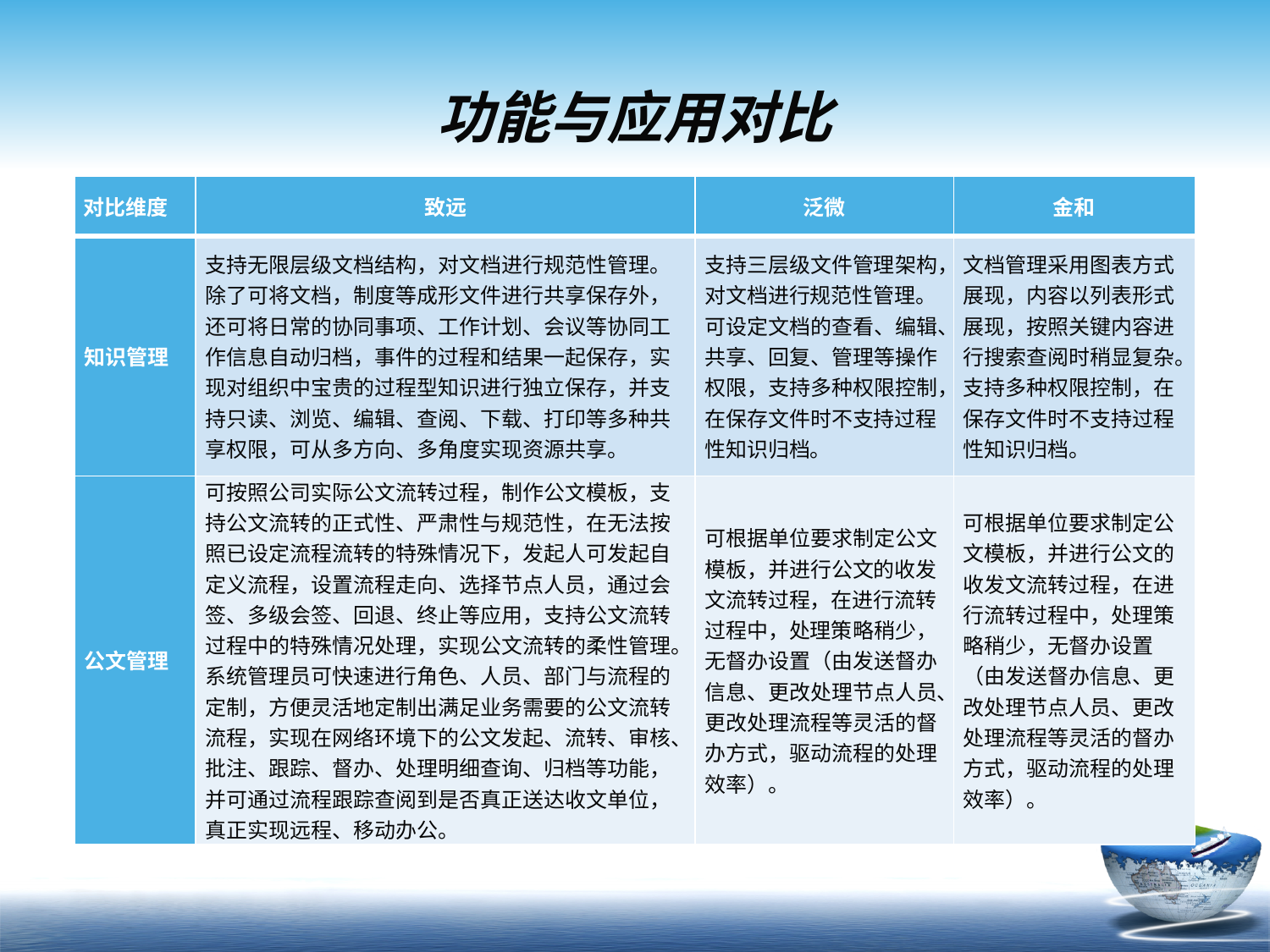

# 功能与应用对比
| 对比维度 | 致远 | 泛微 | 金和 |
| --- | --- | --- | --- |
| 知识管理 | 支持无限层级文档结构，对文档进行规范性管理。除了可将文档，制度等成形文件进行共享保存外，还可将日常的协同事项、工作计划、会议等协同工作信息自动归档，事件的过程和结果一起保存，实现对组织中宝贵的过程型知识进行独立保存，并支持只读、浏览、编辑、查阅、下载、打印等多种共享权限，可从多方向、多角度实现资源共享。 | 支持三层级文件管理架构，对文档进行规范性管理。可设定文档的查看、编辑、共享、回复、管理等操作权限，支持多种权限控制，在保存文件时不支持过程性知识归档。 | 文档管理采用图表方式展现，内容以列表形式展现，按照关键内容进行搜索查阅时稍显复杂。支持多种权限控制，在保存文件时不支持过程性知识归档。 |
| 公文管理 | 可按照公司实际公文流转过程，制作公文模板，支持公文流转的正式性、严肃性与规范性，在无法按照已设定流程流转的特殊情况下，发起人可发起自定义流程，设置流程走向、选择节点人员，通过会签、多级会签、回退、终止等应用，支持公文流转过程中的特殊情况处理，实现公文流转的柔性管理。系统管理员可快速进行角色、人员、部门与流程的定制，方便灵活地定制出满足业务需要的公文流转流程，实现在网络环境下的公文发起、流转、审核、批注、跟踪、督办、处理明细查询、归档等功能，并可通过流程跟踪查阅到是否真正送达收文单位，真正实现远程、移动办公。 | 可根据单位要求制定公文模板，并进行公文的收发文流转过程，在进行流转过程中，处理策略稍少，无督办设置（由发送督办信息、更改处理节点人员、更改处理流程等灵活的督办方式，驱动流程的处理效率）。 | 可根据单位要求制定公文模板，并进行公文的收发文流转过程，在进行流转过程中，处理策略稍少，无督办设置（由发送督办信息、更改处理节点人员、更改处理流程等灵活的督办方式，驱动流程的处理效率）。 |